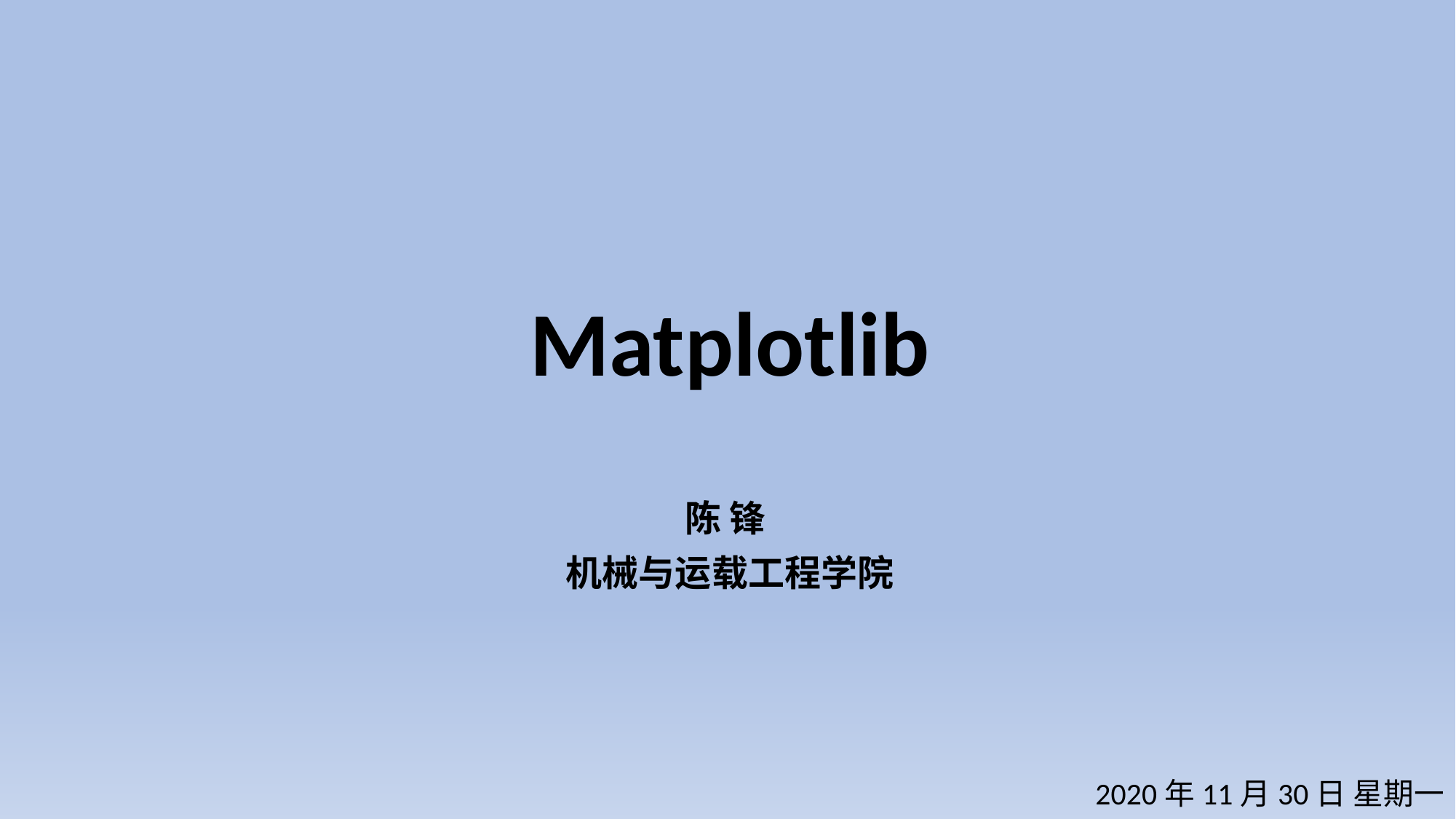

# Matplotlib
陈 锋
机械与运载工程学院

2020年11月30日 星期一